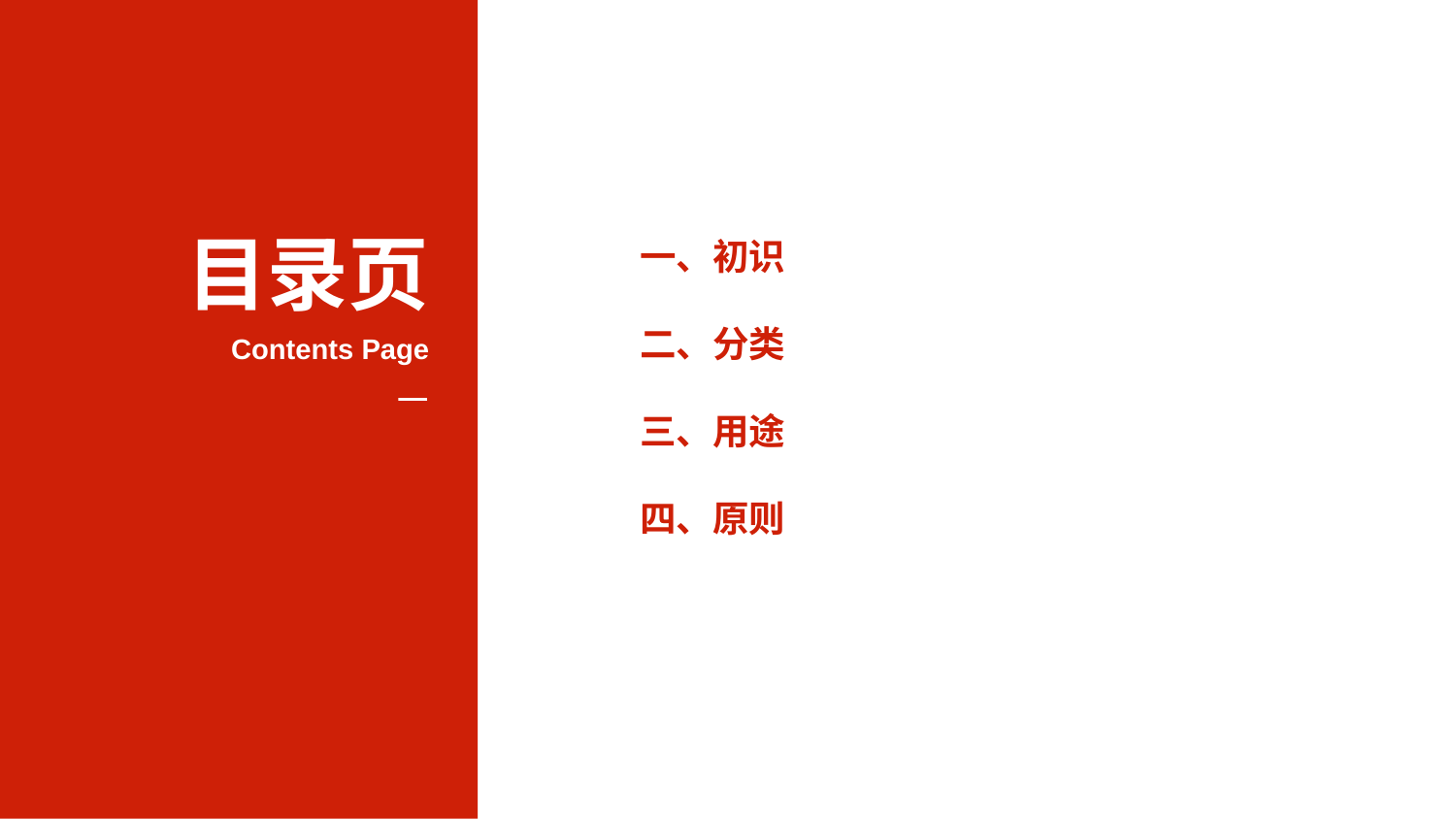

目录页
一、初识
二、分类
三、用途
四、原则
Contents Page